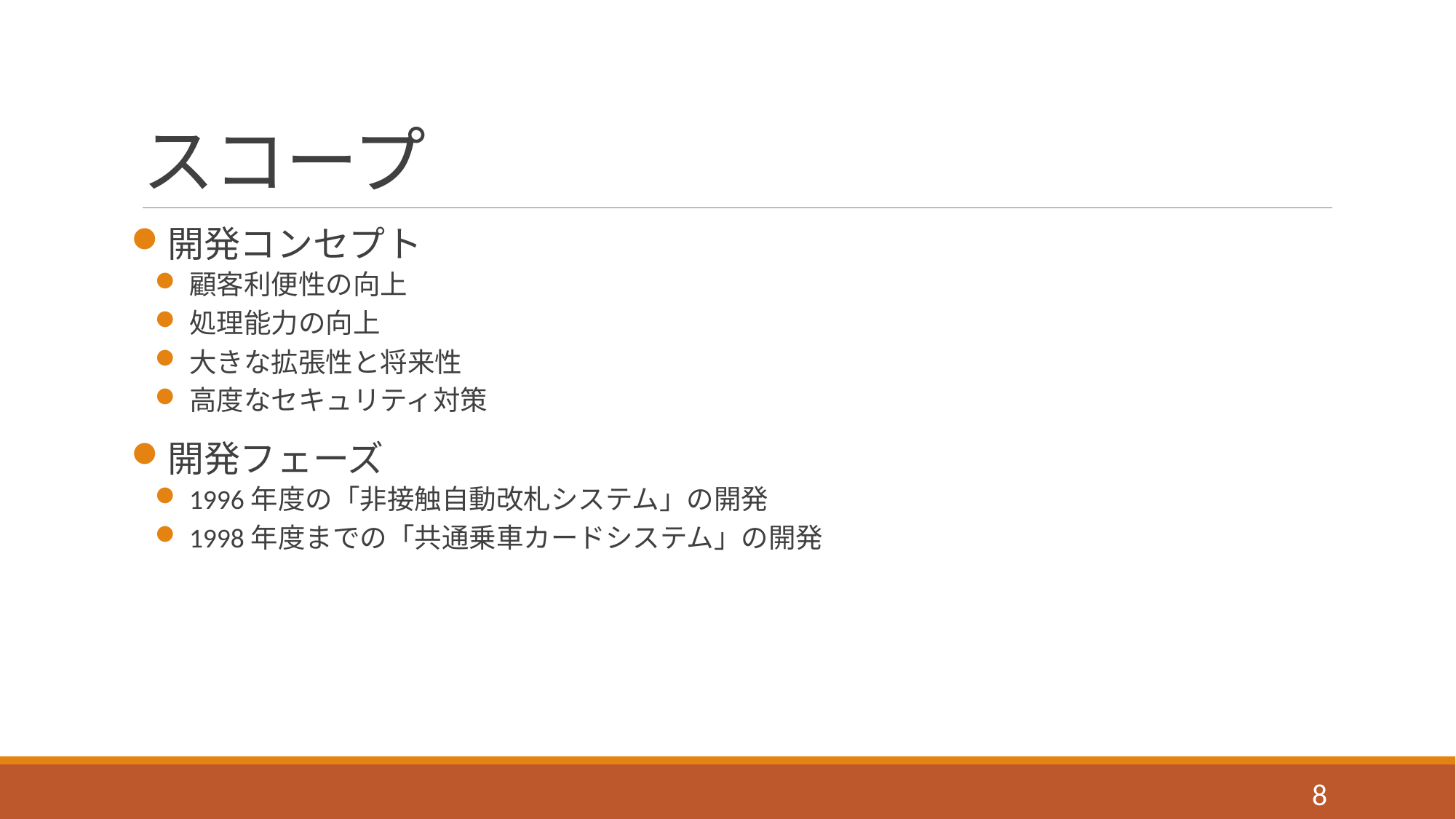

# スコープ
開発コンセプト
顧客利便性の向上
処理能力の向上
大きな拡張性と将来性
高度なセキュリティ対策
開発フェーズ
1996年度の「非接触自動改札システム」の開発
1998年度までの「共通乗車カードシステム」の開発
8